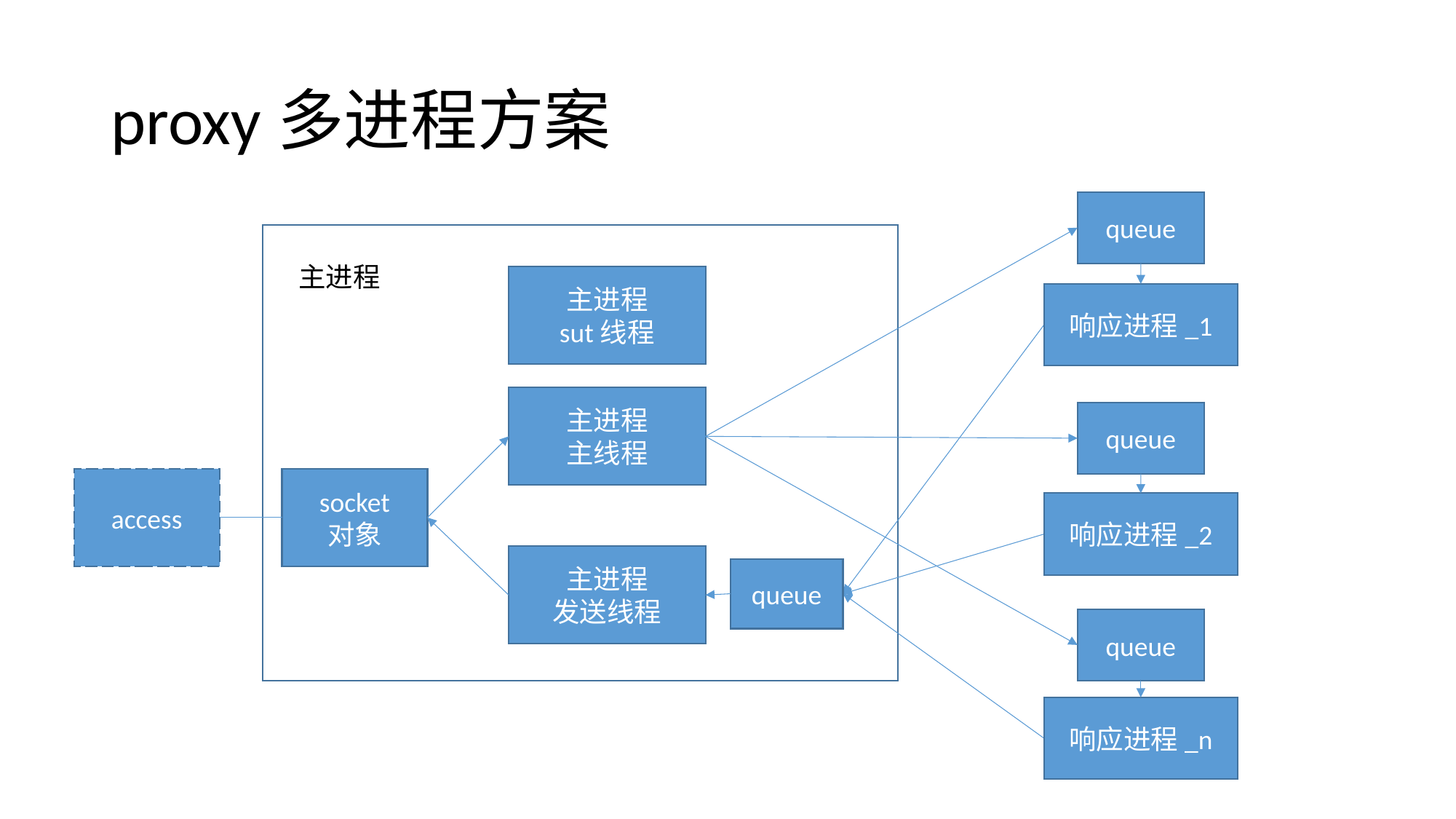

# proxy多进程方案
queue

主进程
主进程
sut线程
响应进程_1
主进程
主线程
queue
access
socket
对象
响应进程_2
......
主进程
发送线程
queue
queue
响应进程_n